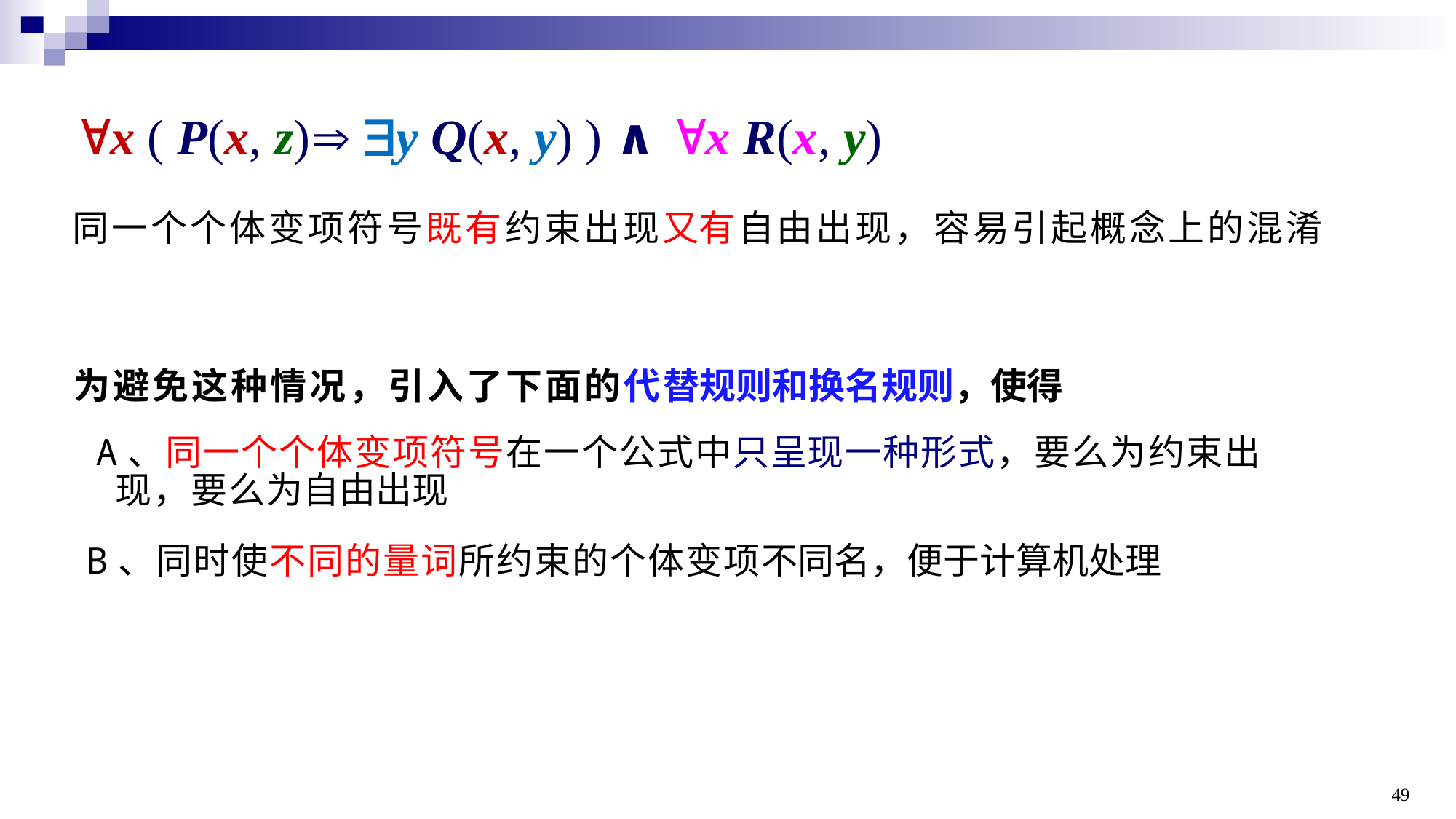

∀x ( P(x, z)⇒ ∃y Q(x, y) ) ∧ ∀x R(x, y)
同一个个体变项符号既有约束出现又有自由出现，容易引起概念上的混淆
为避免这种情况，引入了下面的代替规则和换名规则，使得
A、同一个个体变项符号在一个公式中只呈现一种形式，要么为约束出    现，要么为自由出现
B、同时使不同的量词所约束的个体变项不同名，便于计算机处理
49